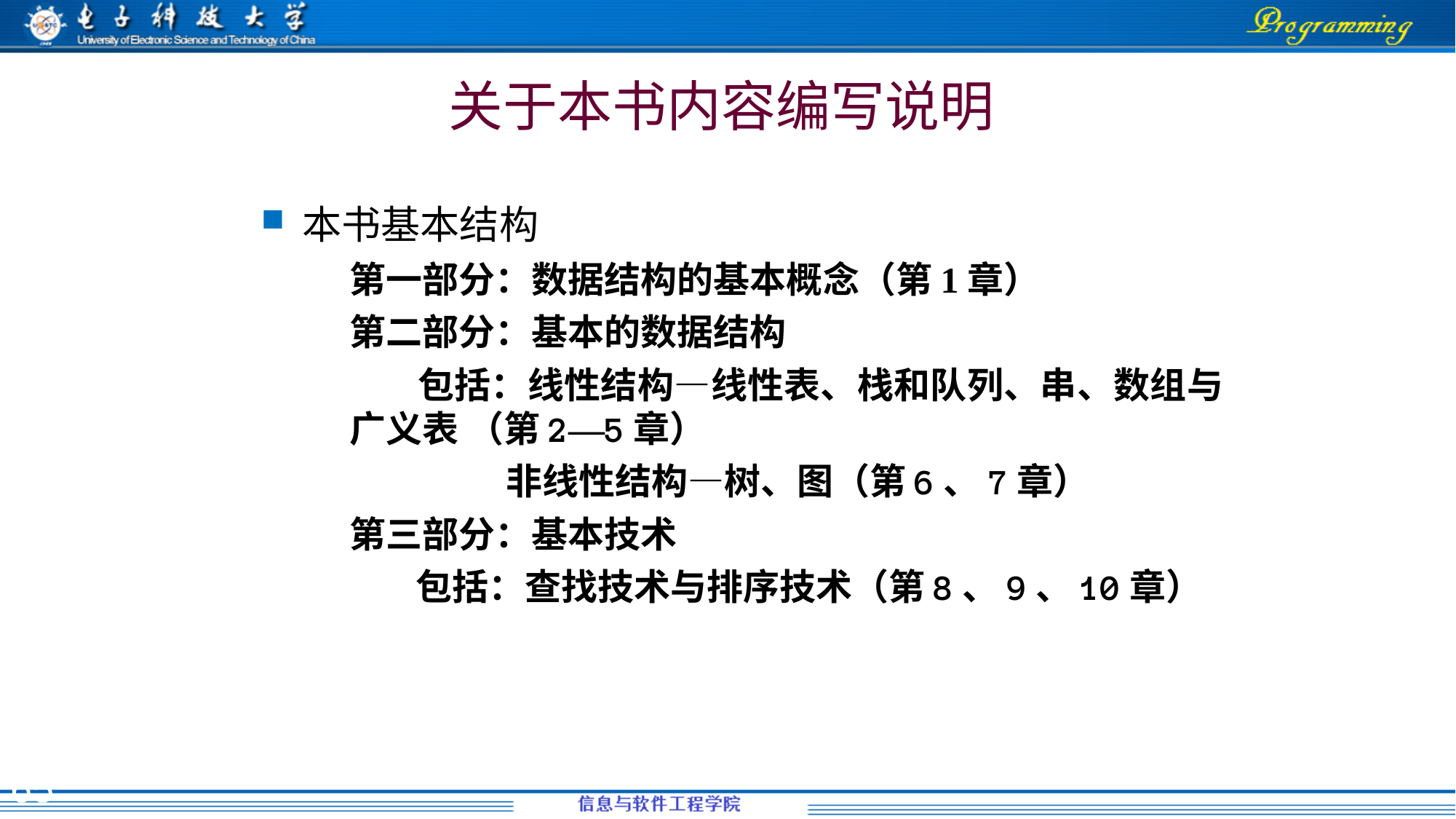

# 关于本书内容编写说明
本书基本结构
	第一部分：数据结构的基本概念（第1章）
	第二部分：基本的数据结构
	       包括：线性结构—线性表、栈和队列、串、数组与广义表 （第2—5章）
	                  非线性结构—树、图（第6、7章）
	第三部分：基本技术
	       包括：查找技术与排序技术（第8、9、10章）
65